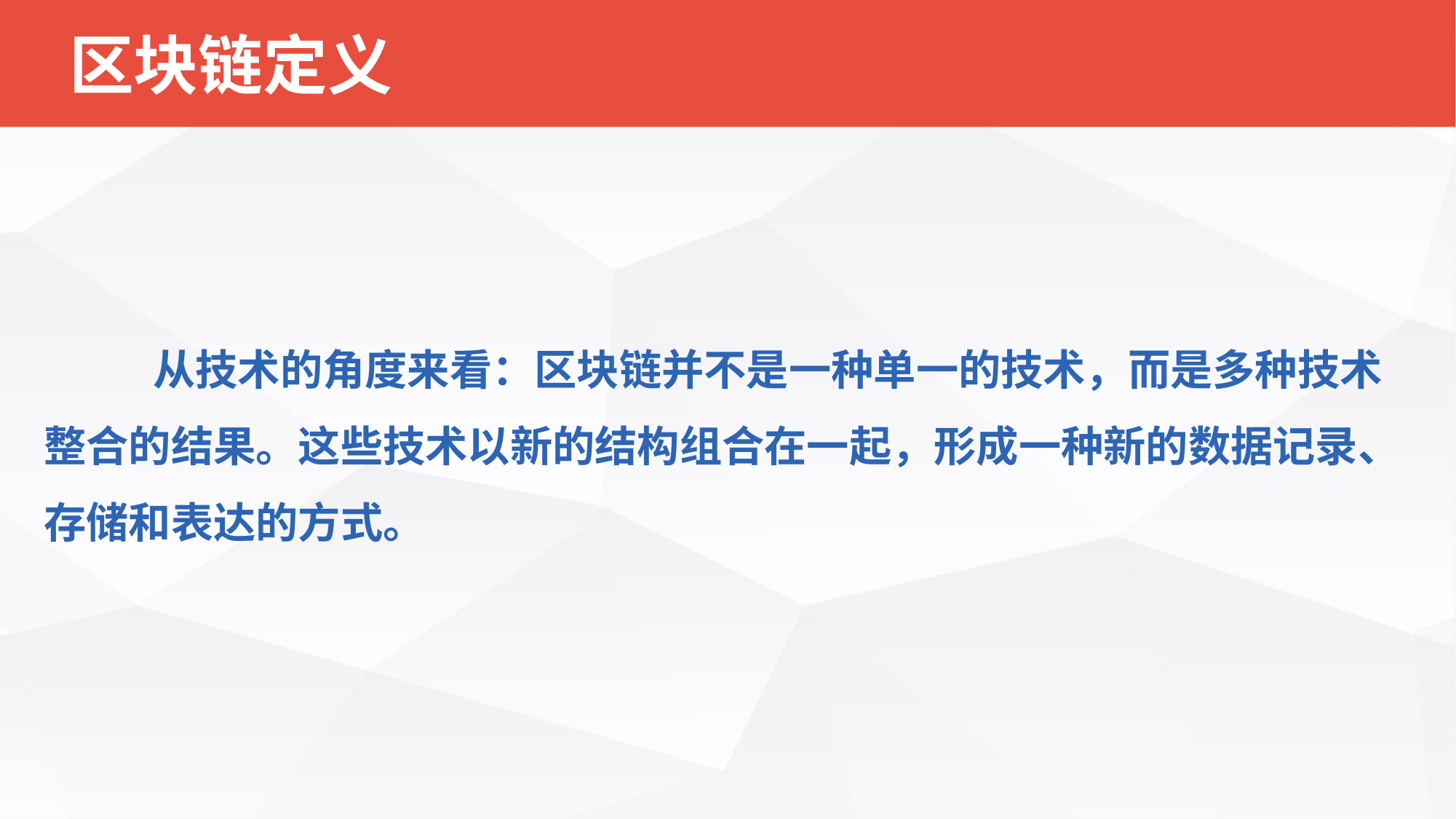

区块链定义
	从技术的角度来看：区块链并不是一种单一的技术，而是多种技术整合的结果。这些技术以新的结构组合在一起，形成一种新的数据记录、存储和表达的方式。